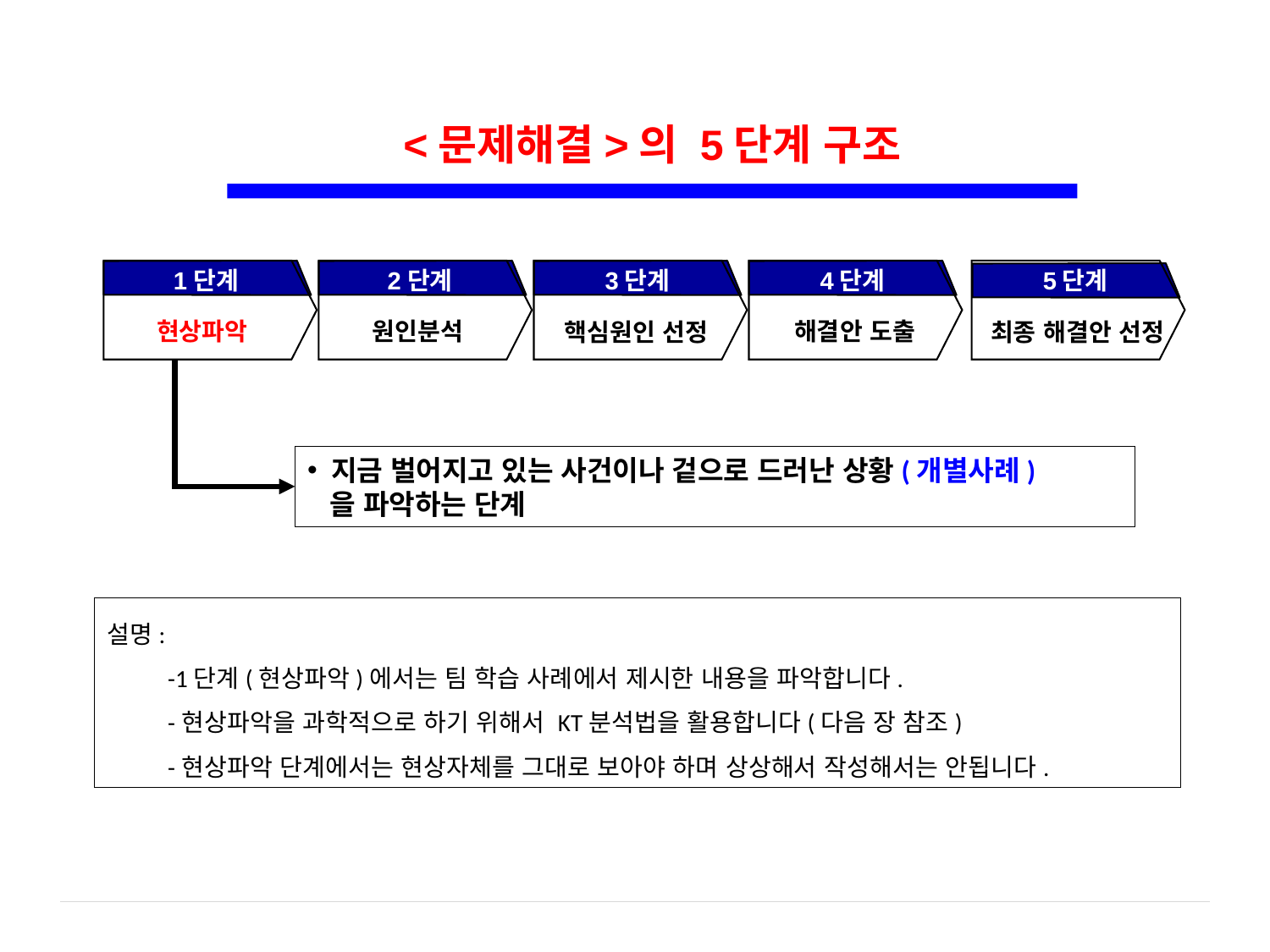

<문제해결>의 5단계 구조

1단계
2단계
3단계
4단계

현상파악
원인분석
해결안 도출
핵심원인 선정
5단계

최종 해결안 선정

지금 벌어지고 있는 사건이나 겉으로 드러난 상황(개별사례)
  을 파악하는 단계
설명:
           -1단계(현상파악)에서는 팀 학습 사례에서 제시한 내용을 파악합니다.
           -현상파악을 과학적으로 하기 위해서 KT분석법을 활용합니다(다음 장 참조)
           -현상파악 단계에서는 현상자체를 그대로 보아야 하며 상상해서 작성해서는 안됩니다.